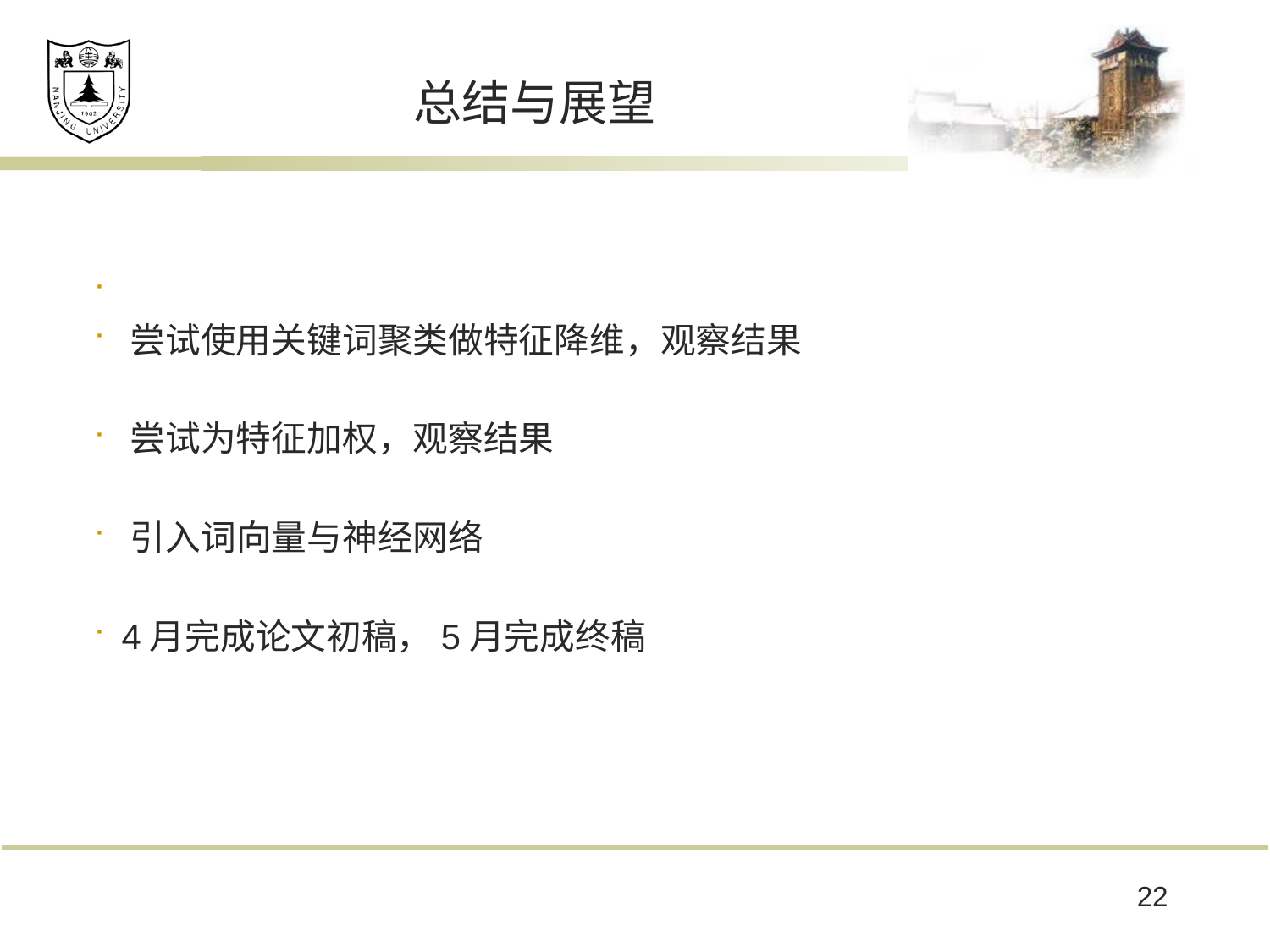

总结与展望

  尝试使用关键词聚类做特征降维，观察结果

  尝试为特征加权，观察结果

  引入词向量与神经网络

  4月完成论文初稿，5月完成终稿
22